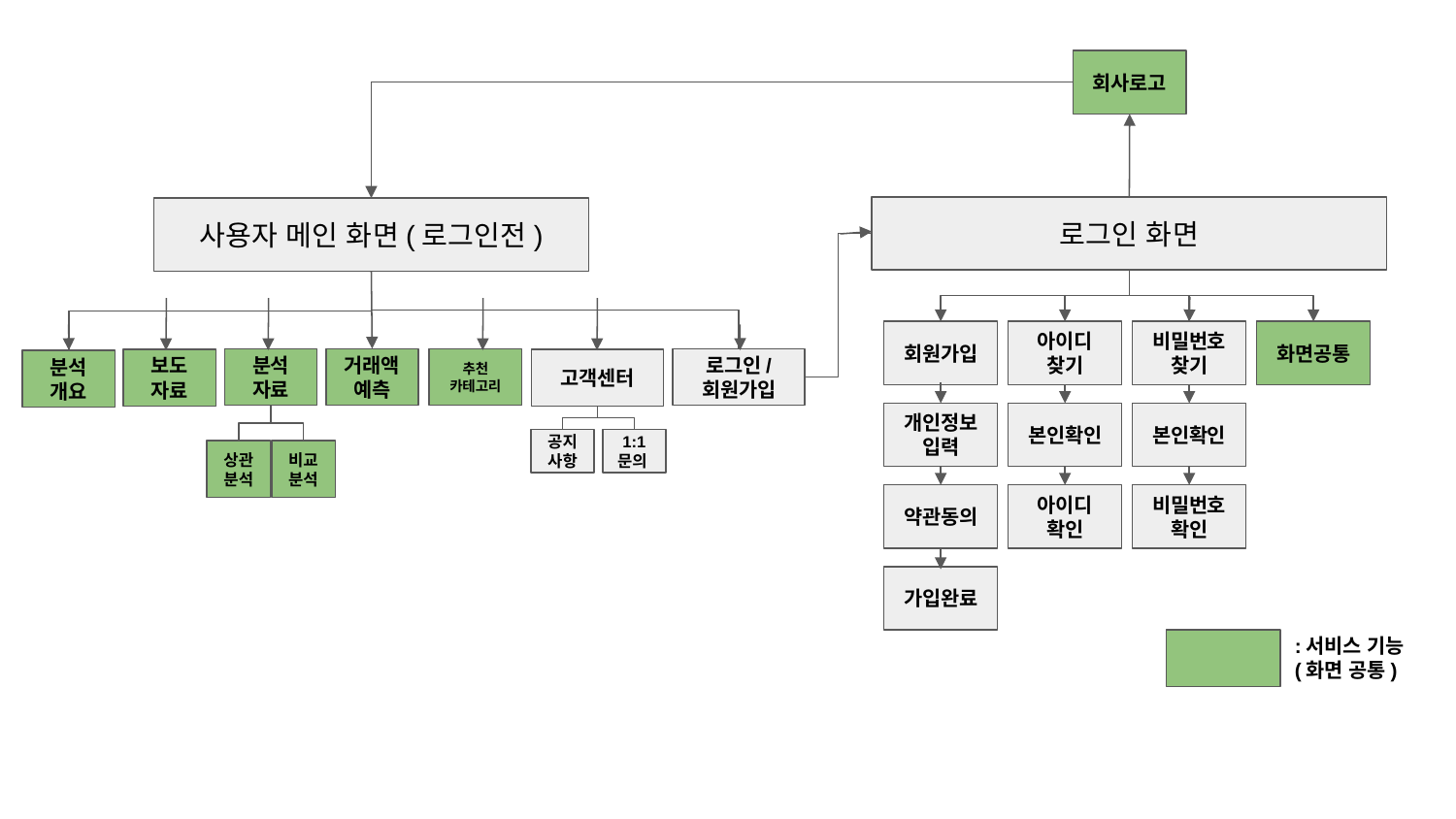

회사로고
로그인 화면
사용자 메인 화면(로그인전)
회원가입
아이디
찾기
비밀번호찾기
화면공통
추천
카테고리
로그인/
회원가입
분석
자료
거래액
예측
고객센터
보도
자료
분석
개요
개인정보입력
본인확인
본인확인
공지사항
1:1
문의
상관분석
비교분석
약관동의
아이디
확인
비밀번호
확인
가입완료
:서비스 기능
(화면 공통)